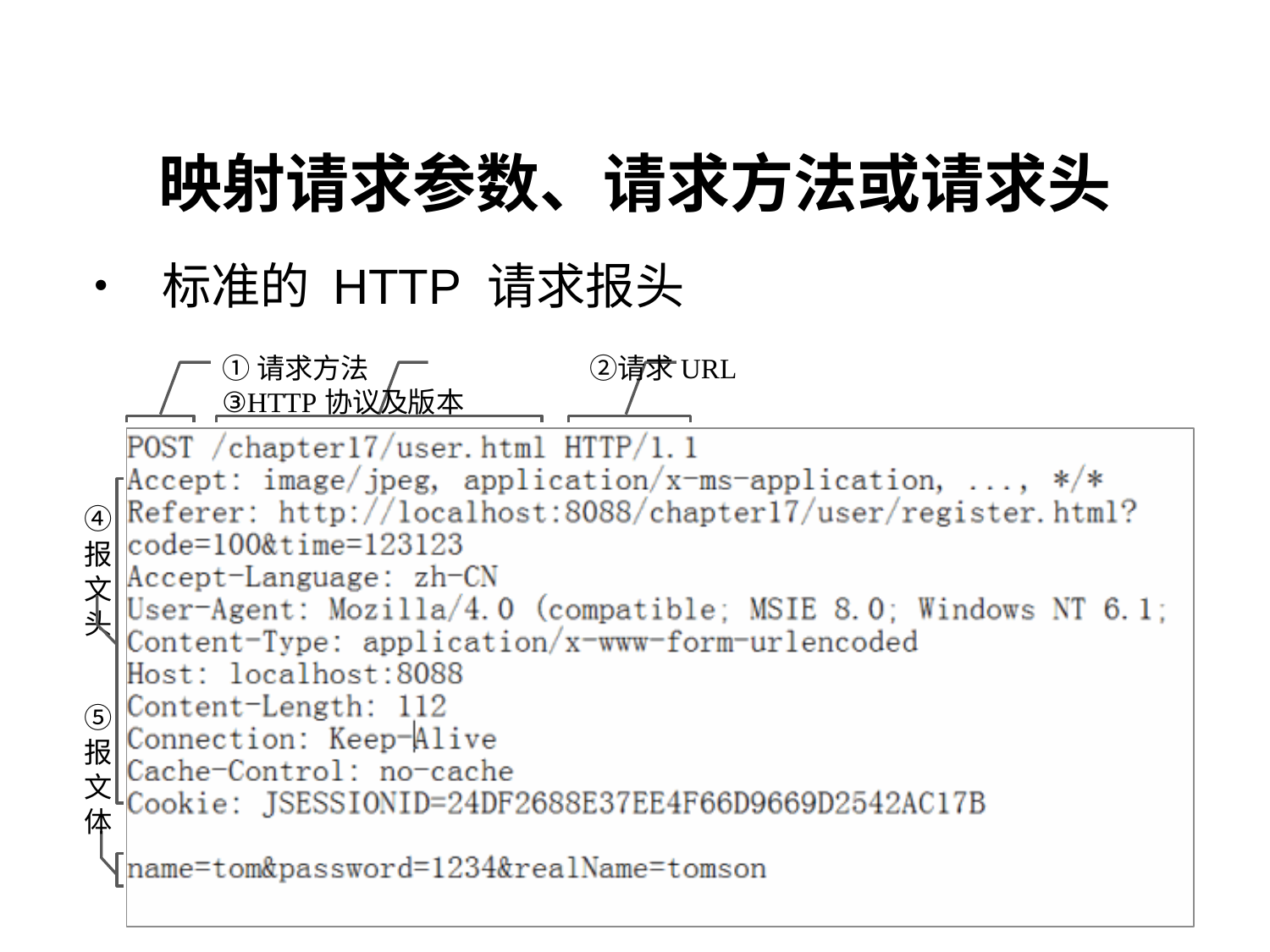

映射请求参数、请求方法或请求头
•  标准的 HTTP 请求报头
①请求方法	②请求URL	③HTTP协议及版本

④ 报 文 头

⑤ 报 文 体